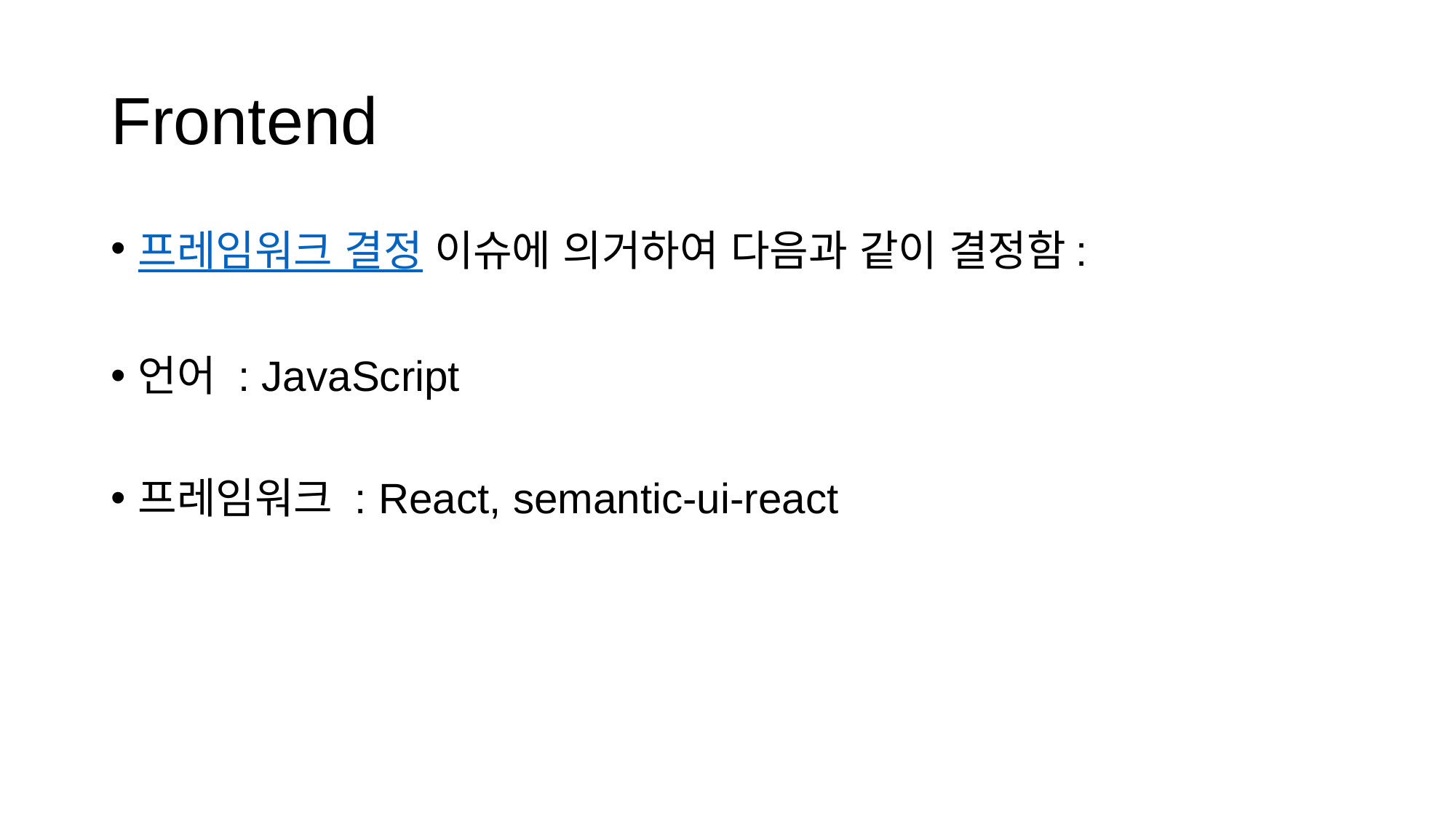

# Frontend
프레임워크 결정 이슈에 의거하여 다음과 같이 결정함:

언어 : JavaScript

프레임워크 : React, semantic-ui-react